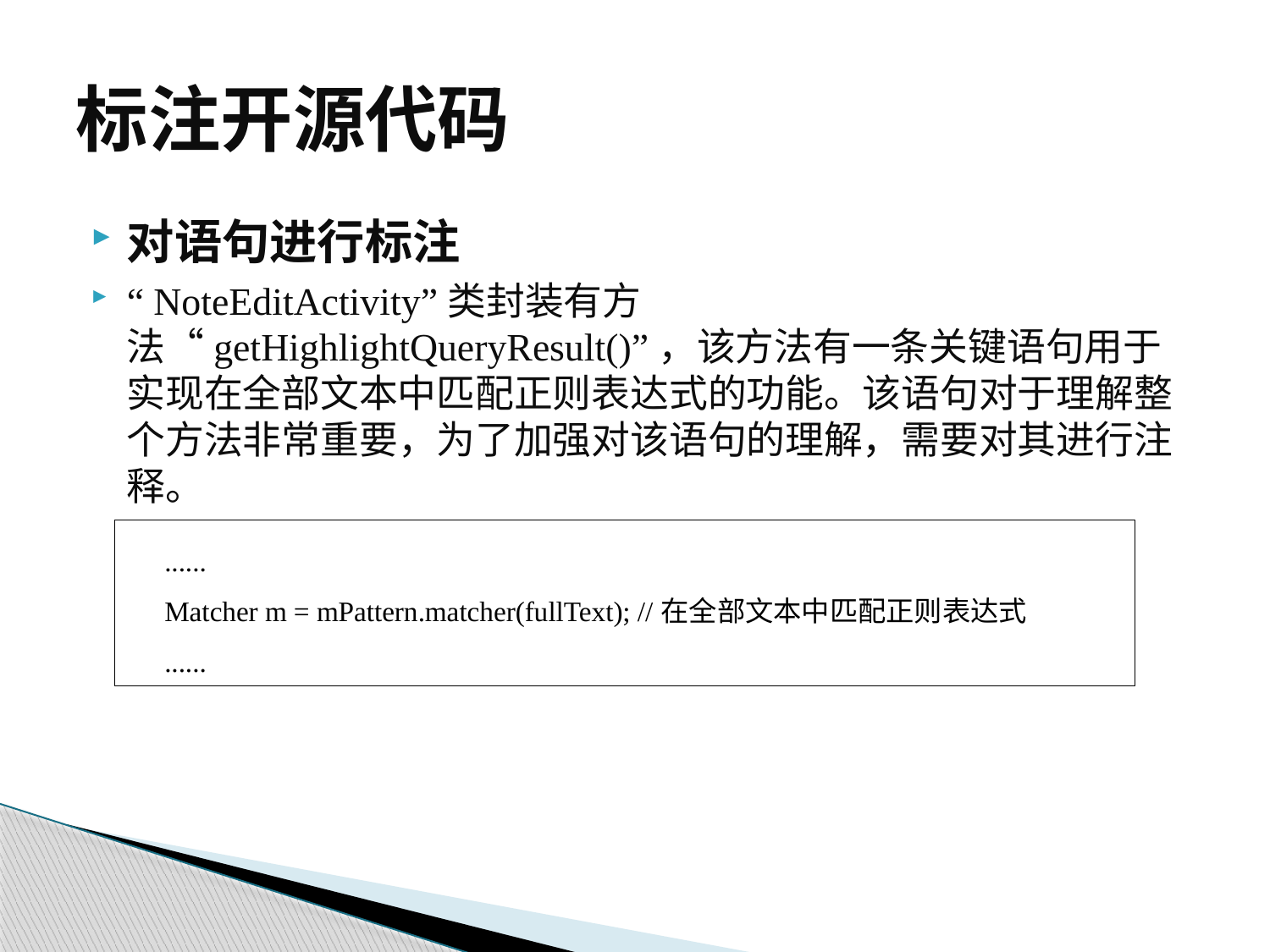

# 标注开源代码
对语句进行标注
“ NoteEditActivity”类封装有方法“getHighlightQueryResult()”，该方法有一条关键语句用于实现在全部文本中匹配正则表达式的功能。该语句对于理解整个方法非常重要，为了加强对该语句的理解，需要对其进行注释。
......
Matcher m = mPattern.matcher(fullText); //在全部文本中匹配正则表达式
......